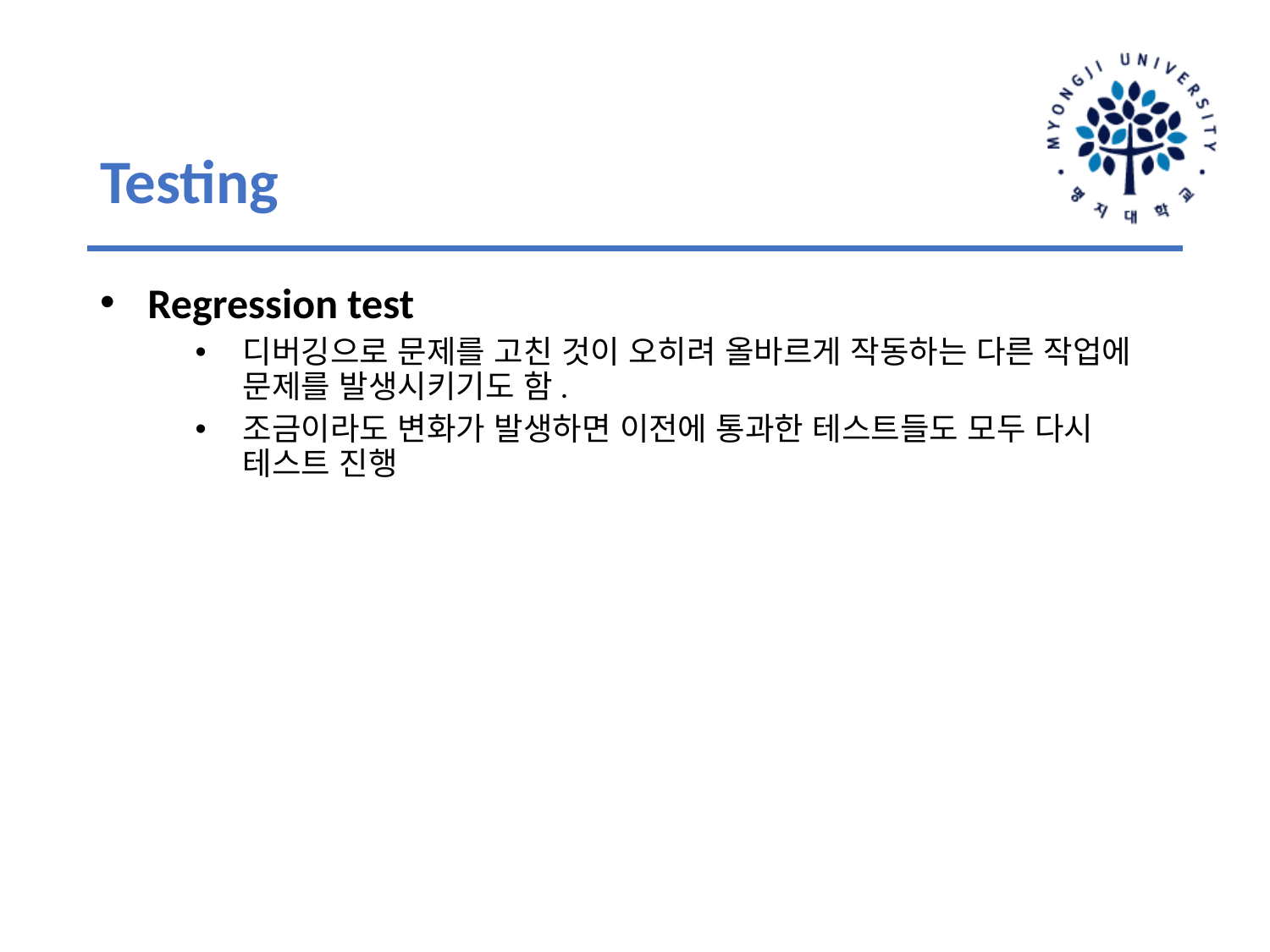

# Testing
Regression test
디버깅으로 문제를 고친 것이 오히려 올바르게 작동하는 다른 작업에 문제를 발생시키기도 함.
조금이라도 변화가 발생하면 이전에 통과한 테스트들도 모두 다시 테스트 진행